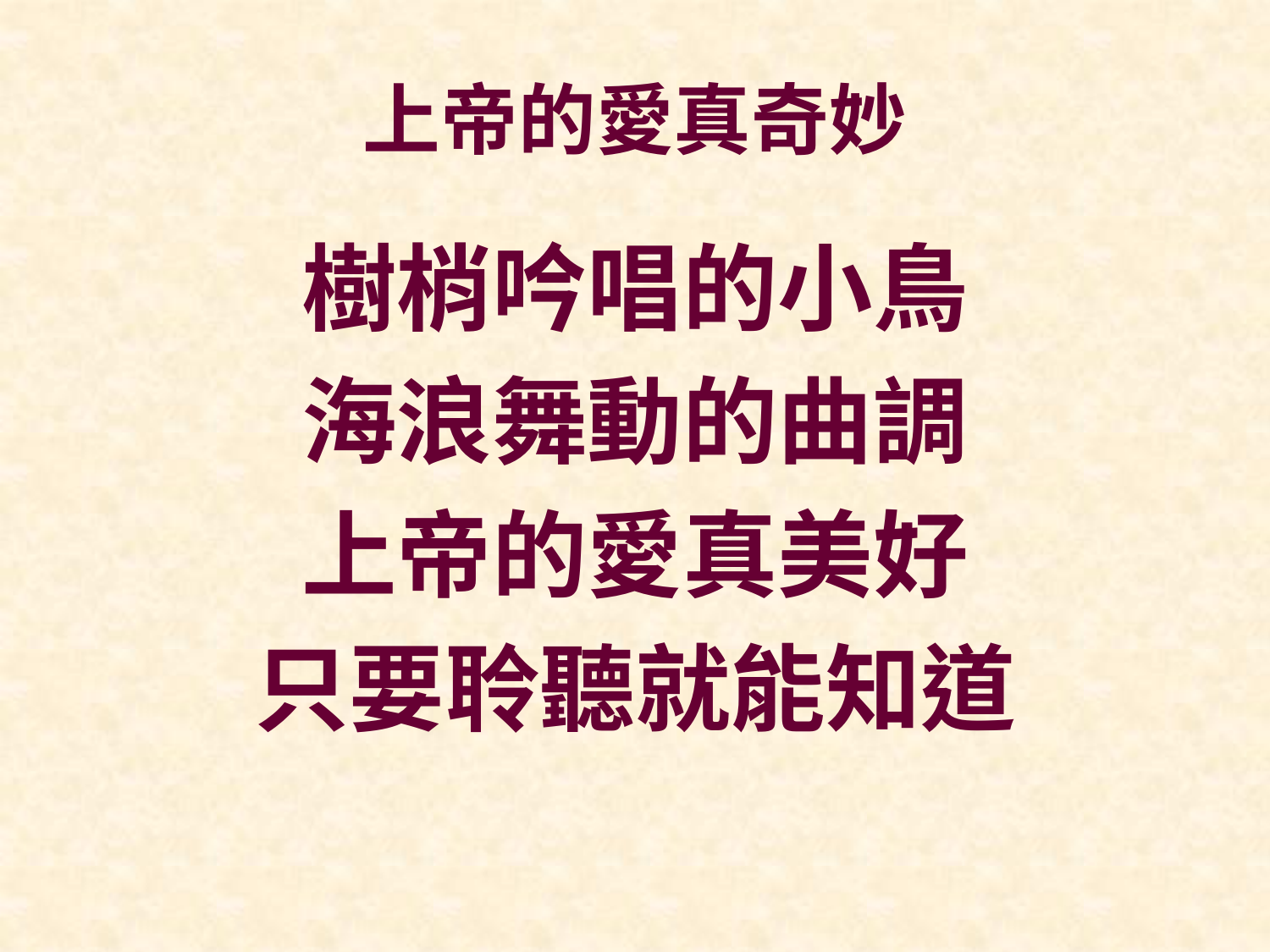

# 上帝的愛真奇妙
樹梢吟唱的小鳥
海浪舞動的曲調
上帝的愛真美好
只要聆聽就能知道